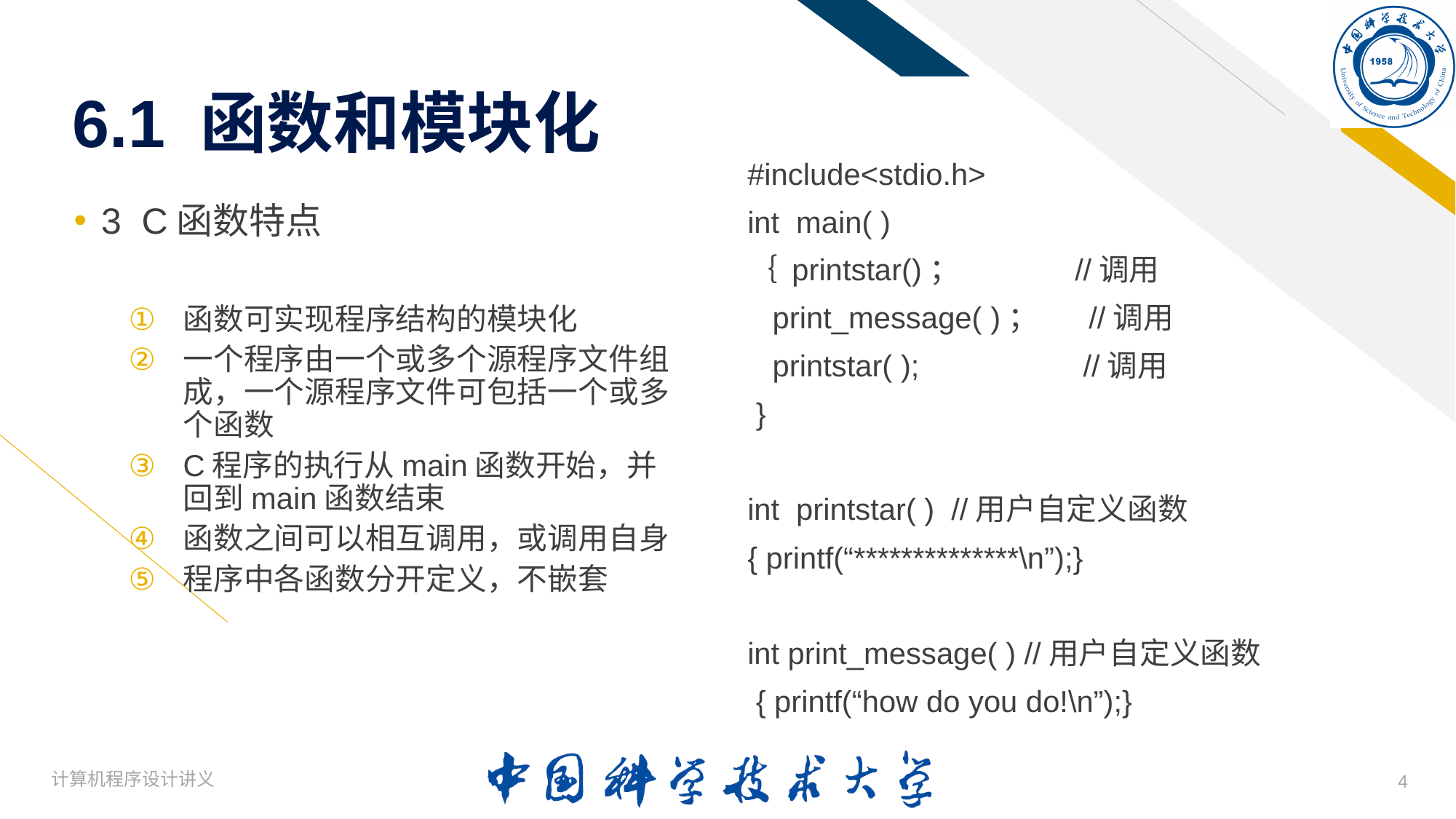

# 6.1 函数和模块化
#include<stdio.h>
int  main( )
｛ printstar()； 	//调用
   print_message( )；	 //调用
   printstar( ); 		 //调用
 }

int  printstar( )  //用户自定义函数
{ printf(“**************\n”);}

int print_message( ) //用户自定义函数
 { printf(“how do you do!\n”);}

3  C函数特点

函数可实现程序结构的模块化
一个程序由一个或多个源程序文件组成，一个源程序文件可包括一个或多个函数
C程序的执行从main函数开始，并回到main函数结束
函数之间可以相互调用，或调用自身
程序中各函数分开定义，不嵌套
计算机程序设计讲义
4